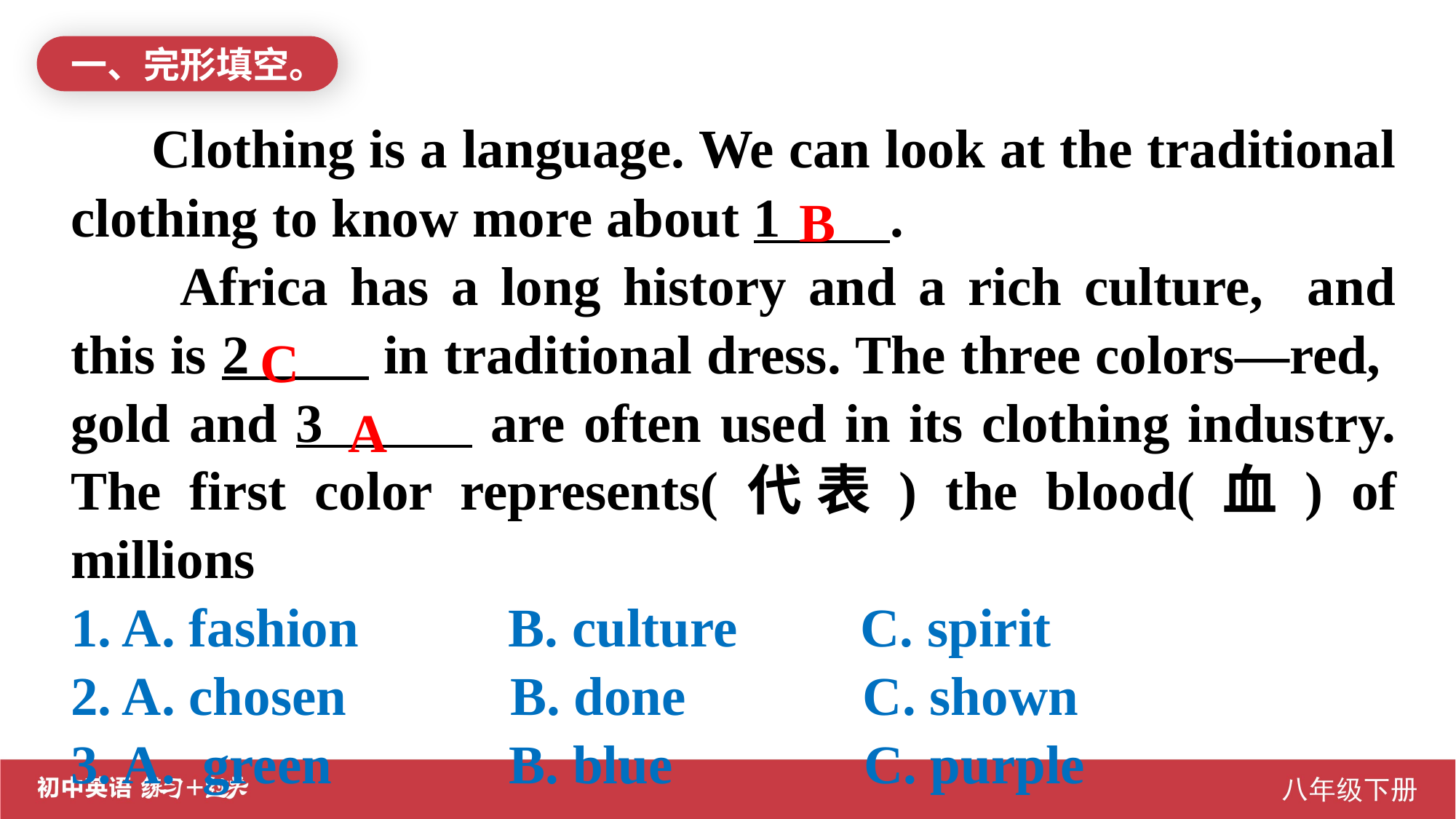

一、完形填空。
     Clothing is a language. We can look at the traditional clothing to know more about 1        .
	Africa has a long history and a rich culture,  and this is 2         in traditional dress. The three colors—red,  gold and 3         are often used in its clothing industry. The first color represents(代表) the blood(血) of millions
1. A. fashion           B. culture         C. spirit
2. A. chosen            B. done             C. shown
3. A.  green             B. blue              C. purple
B
C
A